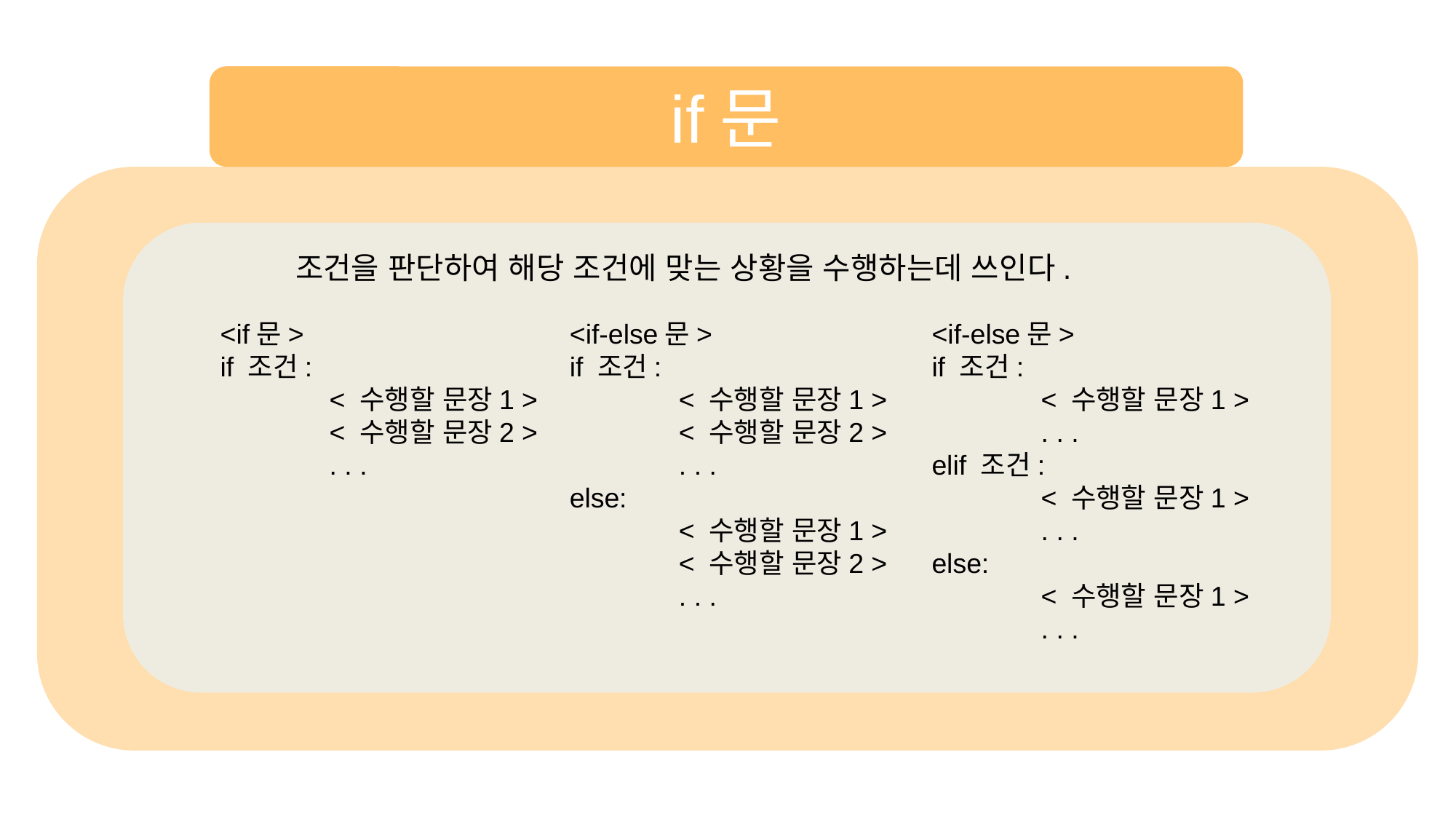

if문

조건을 판단하여 해당 조건에 맞는 상황을 수행하는데 쓰인다.
<if-else문>
if 조건:
	< 수행할 문장1 >
	< 수행할 문장2 >
	. . .
else:
	< 수행할 문장1 >
	< 수행할 문장2 >
	. . .
<if-else문>
if 조건:
	< 수행할 문장1 >
	. . .
elif 조건:
	< 수행할 문장1 >
	. . .
else:
	< 수행할 문장1 >
	. . .
<if문>
if 조건:
	< 수행할 문장1 >
	< 수행할 문장2 >
	. . .